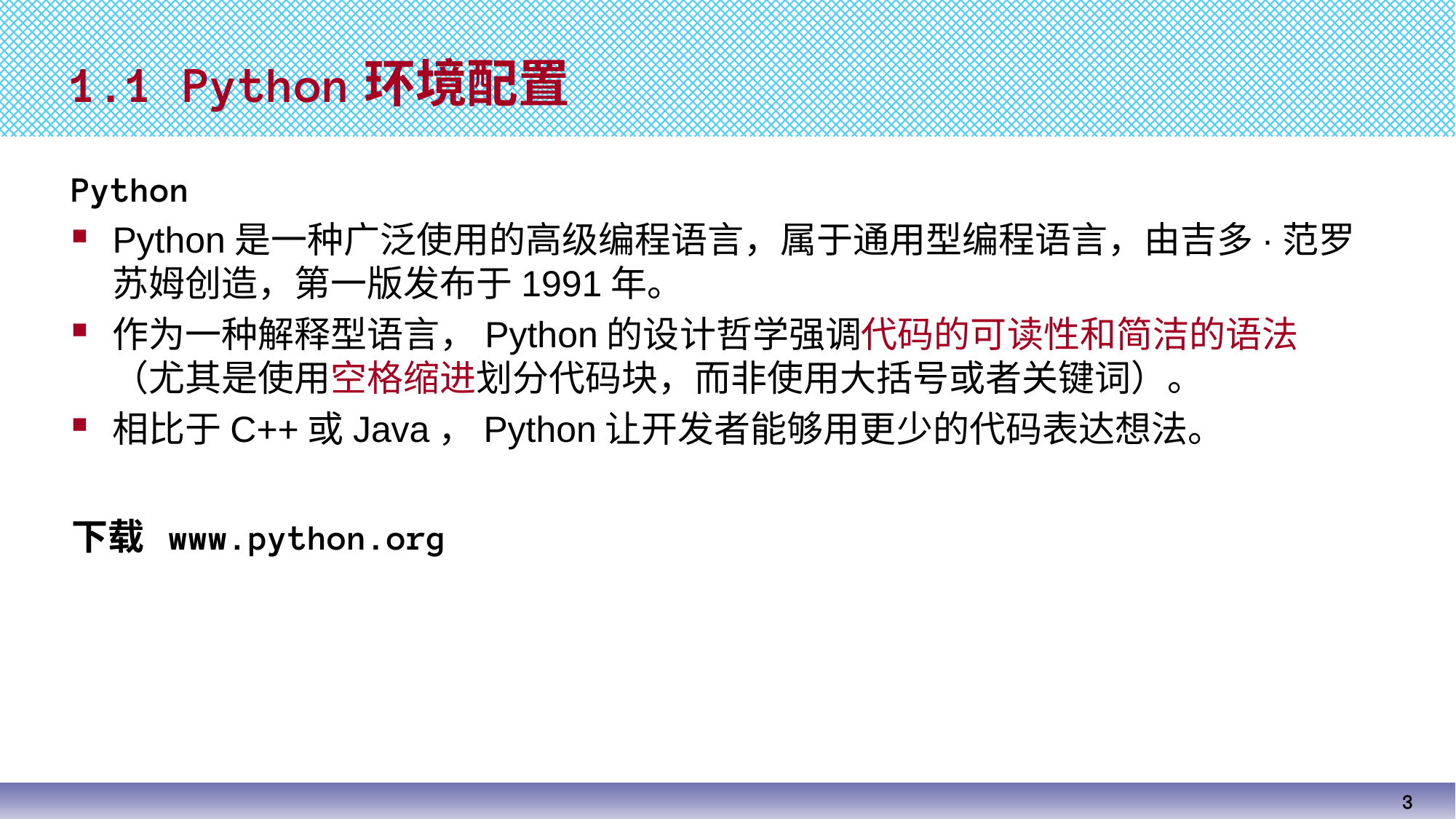

# 1.1 Python环境配置
Python
Python是一种广泛使用的高级编程语言，属于通用型编程语言，由吉多·范罗苏姆创造，第一版发布于1991年。
作为一种解释型语言，Python的设计哲学强调代码的可读性和简洁的语法（尤其是使用空格缩进划分代码块，而非使用大括号或者关键词）。
相比于C++或Java，Python让开发者能够用更少的代码表达想法。
下载  www.python.org
3